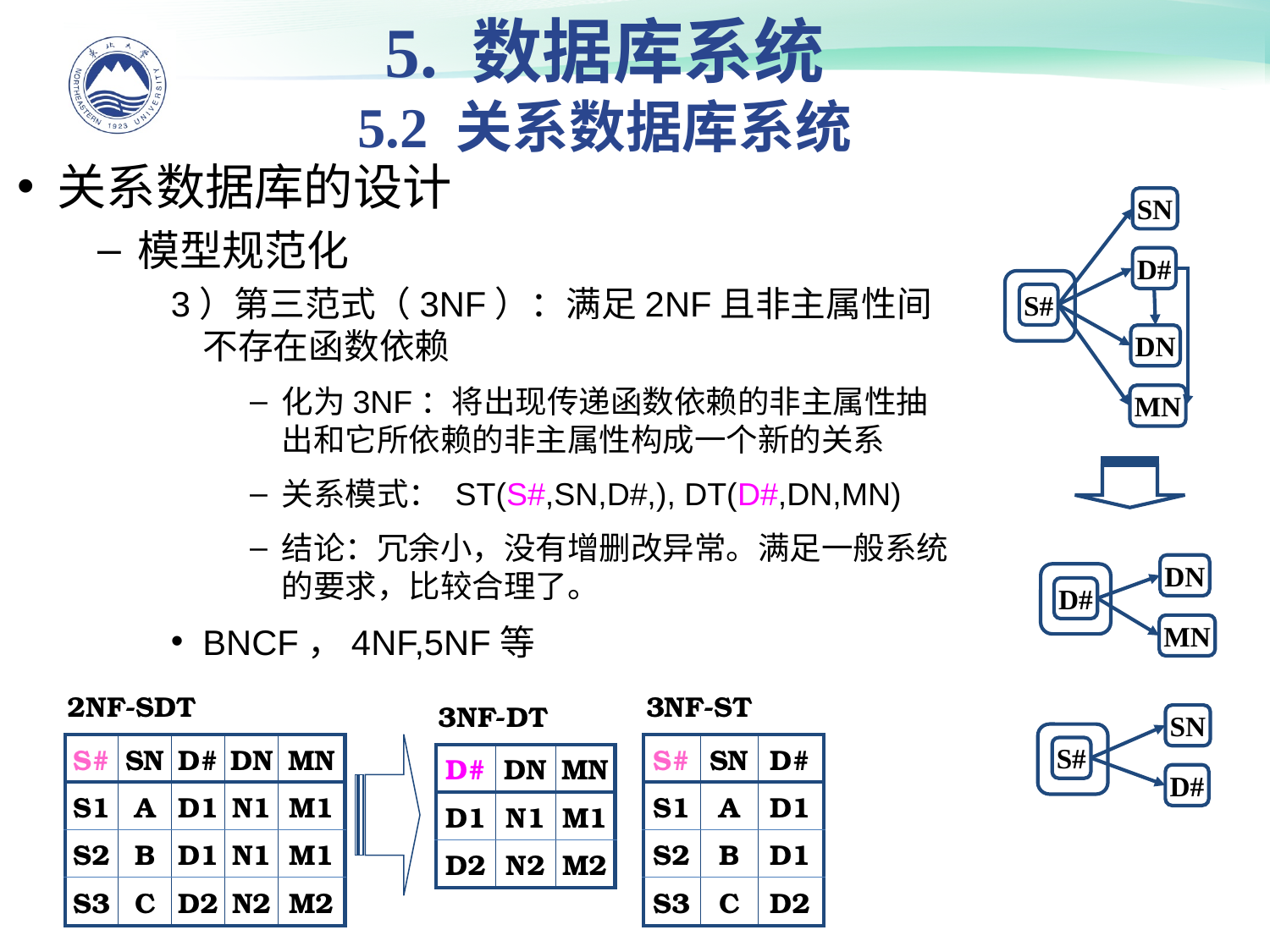

5. 数据库系统
5.2 关系数据库系统
关系数据库的设计
模型规范化
3）第三范式（3NF）：满足2NF且非主属性间不存在函数依赖
化为3NF：将出现传递函数依赖的非主属性抽出和它所依赖的非主属性构成一个新的关系
关系模式： ST(S#,SN,D#,), DT(D#,DN,MN)
结论：冗余小，没有增删改异常。满足一般系统的要求，比较合理了。
BNCF，4NF,5NF等
SN
D#

S#
DN
MN

DN

D#
MN
| 2NF-SDT |  |  |  |  |
| --- | --- | --- | --- | --- |
| S# | SN | D# | DN | MN |
| S1 | A | D1 | N1 | M1 |
| S2 | B | D1 | N1 | M1 |
| S3 | C | D2 | N2 | M2 |
| 3NF-ST |  |  |
| --- | --- | --- |
| S# | SN | D# |
| S1 | A | D1 |
| S2 | B | D1 |
| S3 | C | D2 |
| 3NF-DT |  |  |
| --- | --- | --- |
| D# | DN | MN |
| D1 | N1 | M1 |
| D2 | N2 | M2 |
SN

S#
D#

23